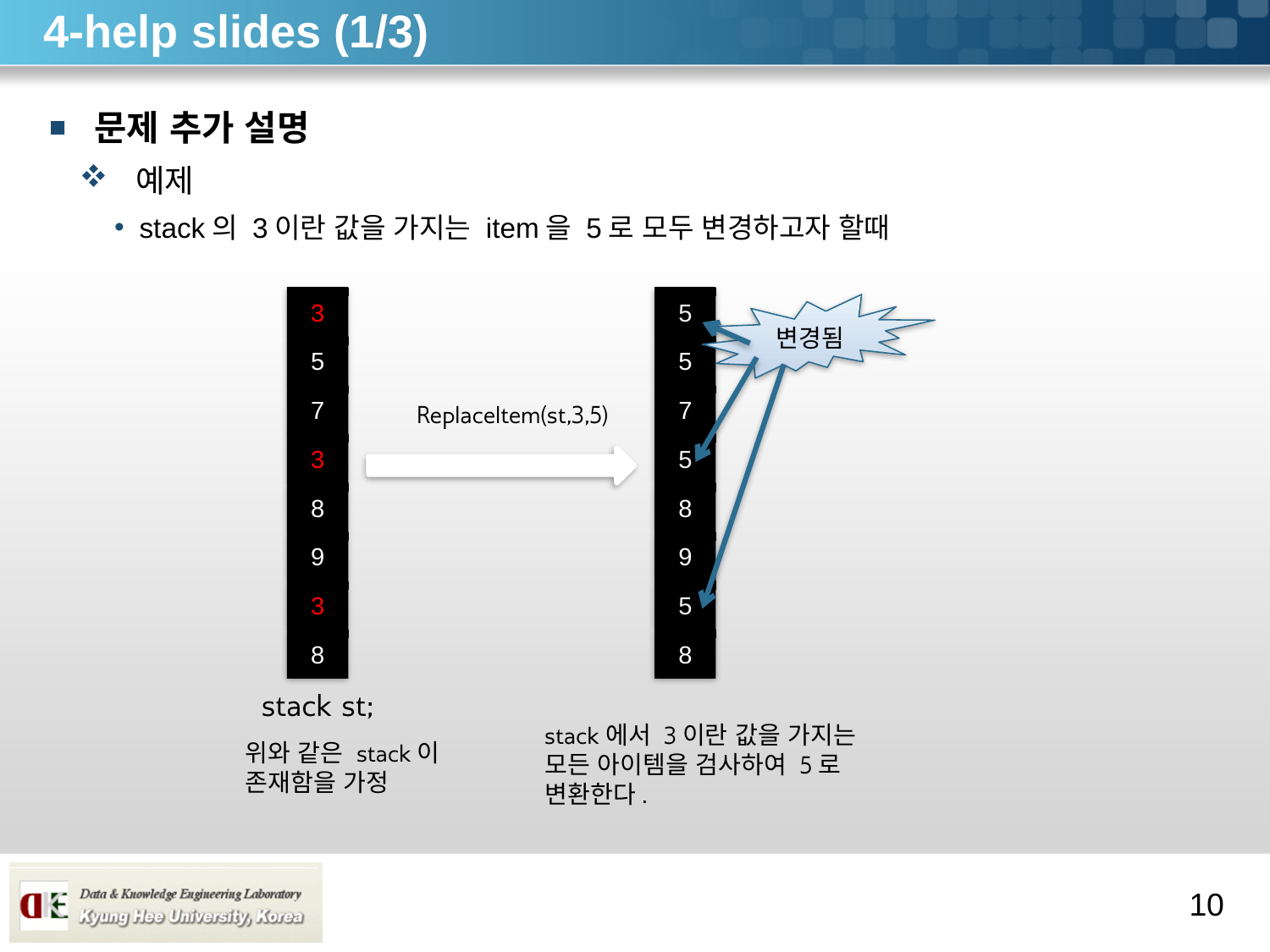

# 4-help slides (1/3)
문제 추가 설명
 예제
stack의 3이란 값을 가지는 item을 5로 모두 변경하고자 할때
3
5
7
3
8
9
3
8
5
5
7
5
8
9
5
8
변경됨
ReplaceItem(st,3,5)

stack에서 3이란 값을 가지는 모든 아이템을 검사하여 5로 변환한다.
위와 같은 stack이
존재함을 가정
stack st;